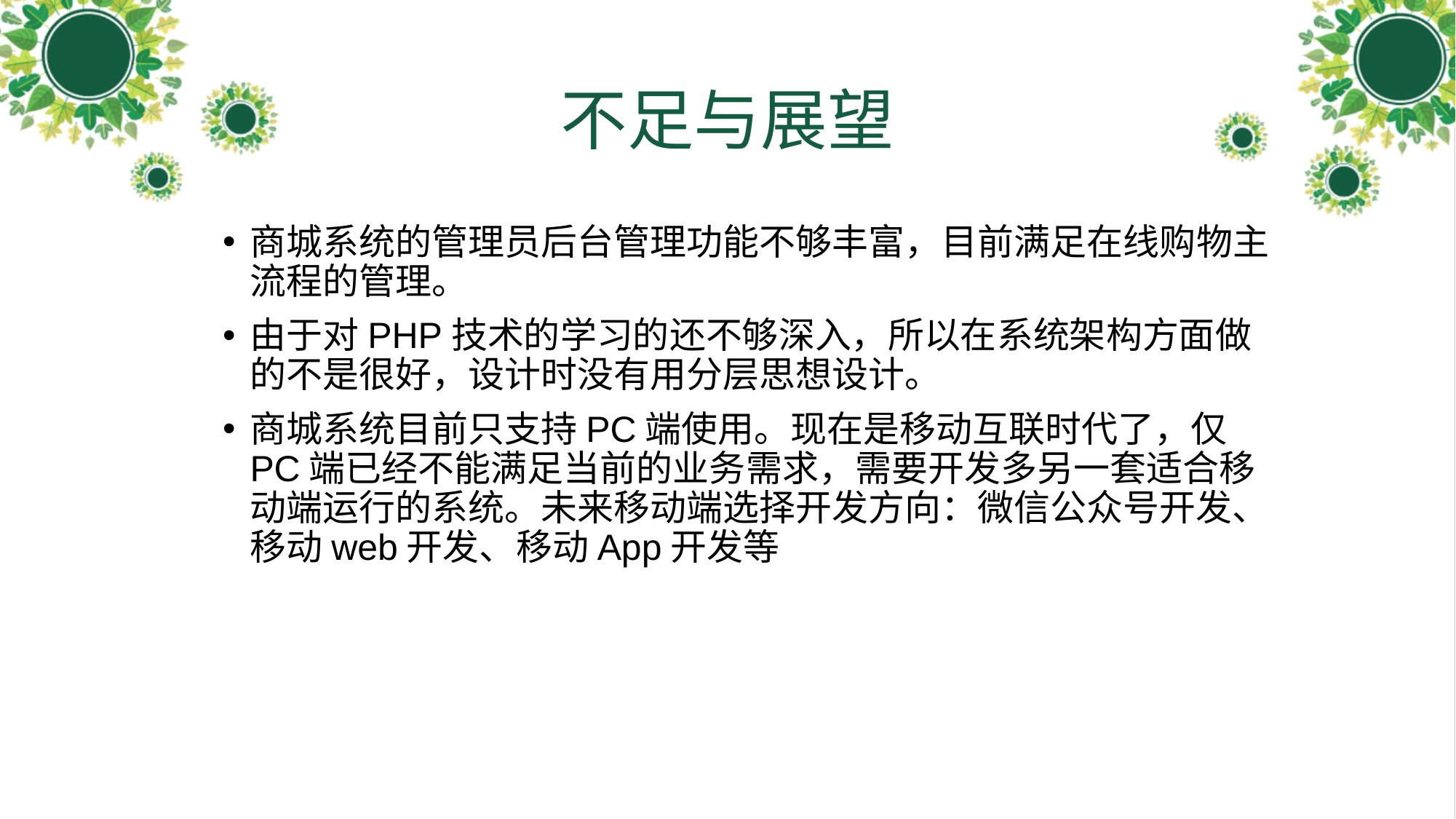

# 不足与展望
商城系统的管理员后台管理功能不够丰富，目前满足在线购物主流程的管理。
由于对PHP技术的学习的还不够深入，所以在系统架构方面做的不是很好，设计时没有用分层思想设计。
商城系统目前只支持PC端使用。现在是移动互联时代了，仅PC端已经不能满足当前的业务需求，需要开发多另一套适合移动端运行的系统。未来移动端选择开发方向：微信公众号开发、移动web开发、移动App开发等